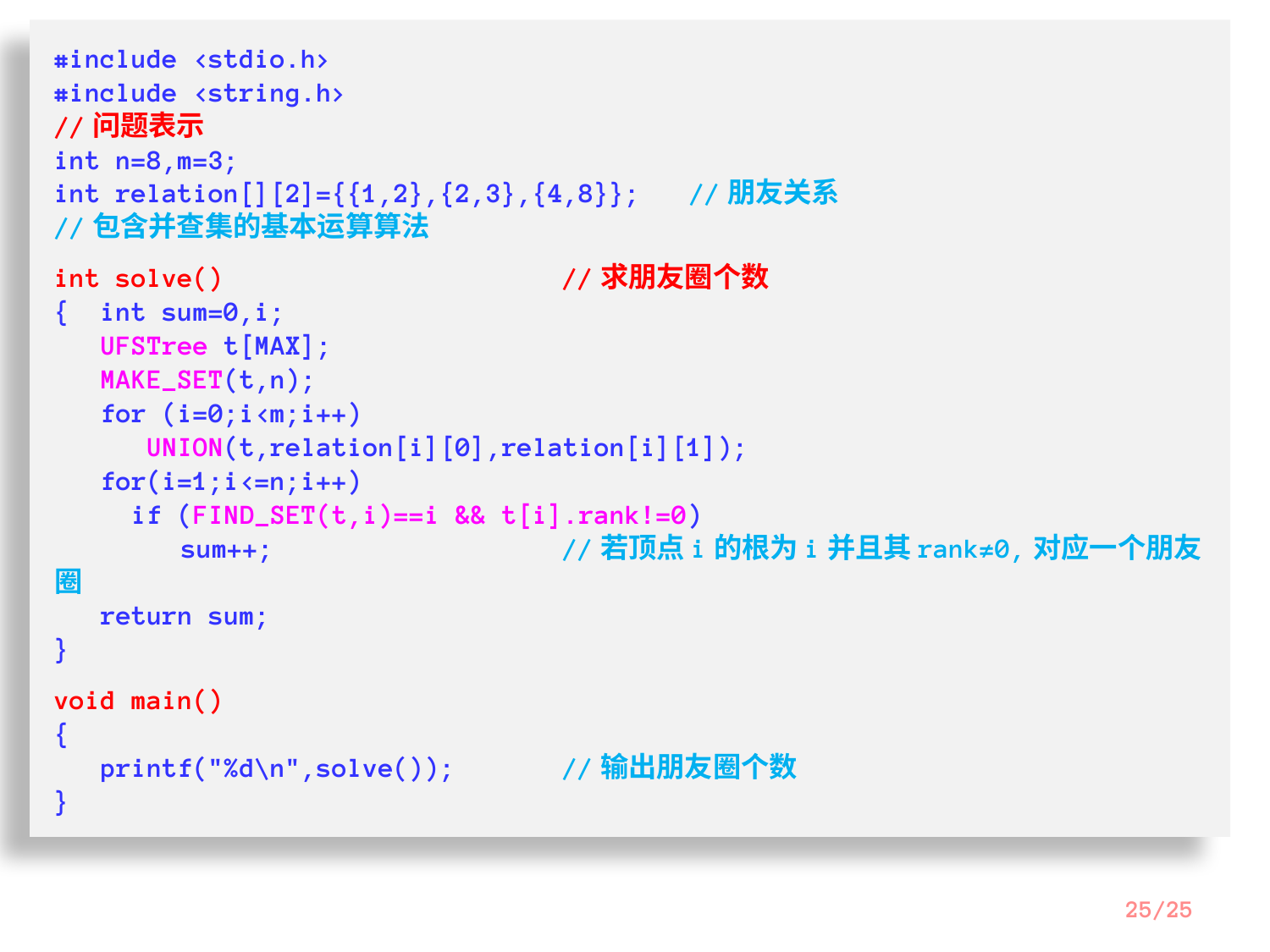

#include <stdio.h>
#include <string.h>
//问题表示
int n=8,m=3;
int relation[][2]={{1,2},{2,3},{4,8}};	//朋友关系
//包含并查集的基本运算算法
int solve()			//求朋友圈个数
{  int sum=0,i;
   UFSTree t[MAX];
   MAKE_SET(t,n);
   for (i=0;i<m;i++)
      UNION(t,relation[i][0],relation[i][1]);
   for(i=1;i<=n;i++)
     if (FIND_SET(t,i)==i && t[i].rank!=0)
	sum++;   		//若顶点i的根为i并且其rank≠0,对应一个朋友圈
   return sum;
}
void main()
{
   printf("%d\n",solve());	//输出朋友圈个数
}
25/25